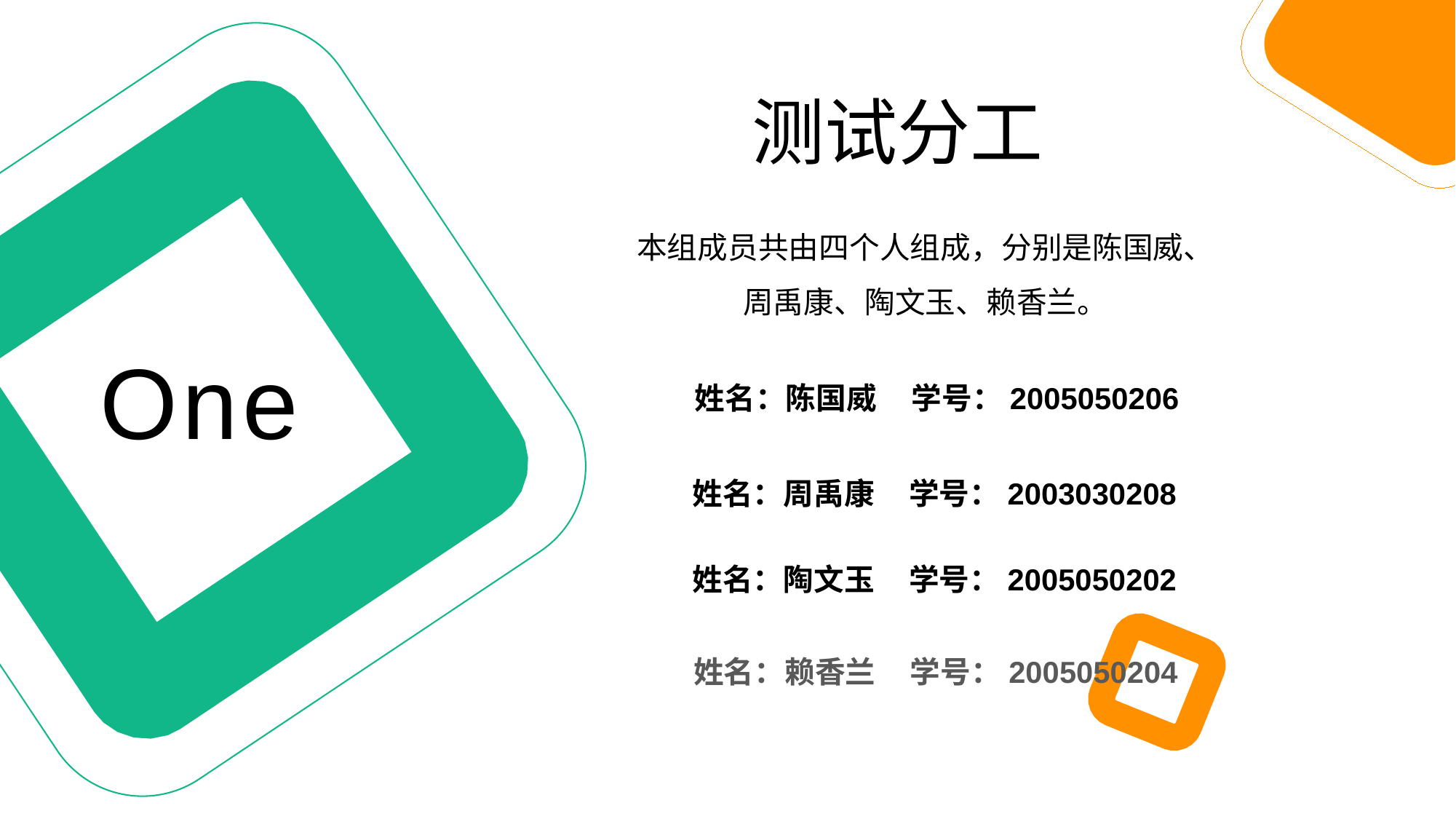

测试分工

本组成员共由四个人组成，分别是陈国威、周禹康、陶文玉、赖香兰。
One
姓名：陈国威     学号：2005050206
姓名：周禹康     学号：2003030208
姓名：陶文玉     学号：2005050202
姓名：赖香兰     学号：2005050204